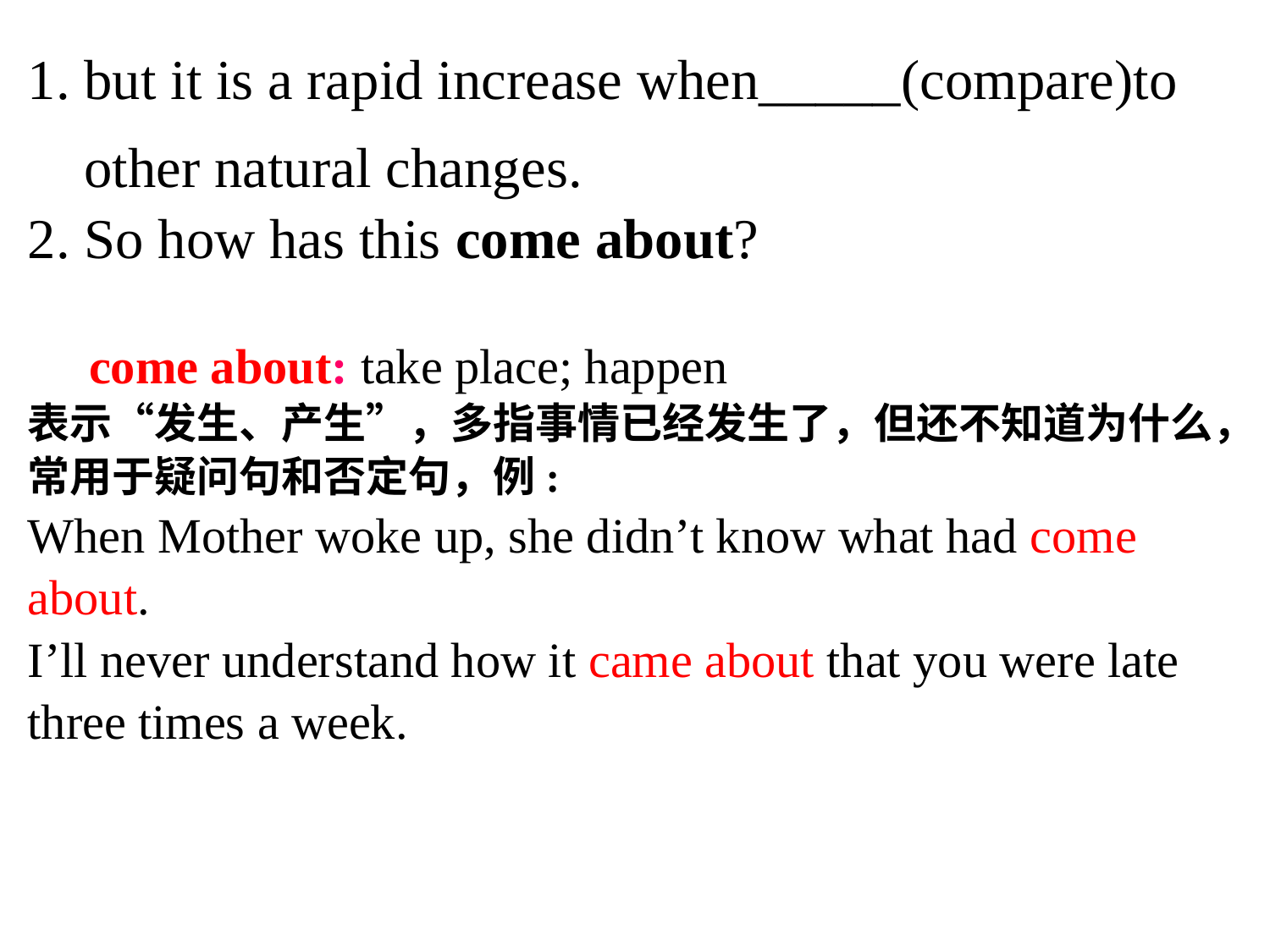

1. but it is a rapid increase when_____(compare)to
    other natural changes.
2. So how has this come about?

     come about: take place; happen
表示“发生、产生”，多指事情已经发生了，但还不知道为什么，常用于疑问句和否定句，例:
When Mother woke up, she didn’t know what had come about.
I’ll never understand how it came about that you were late three times a week.